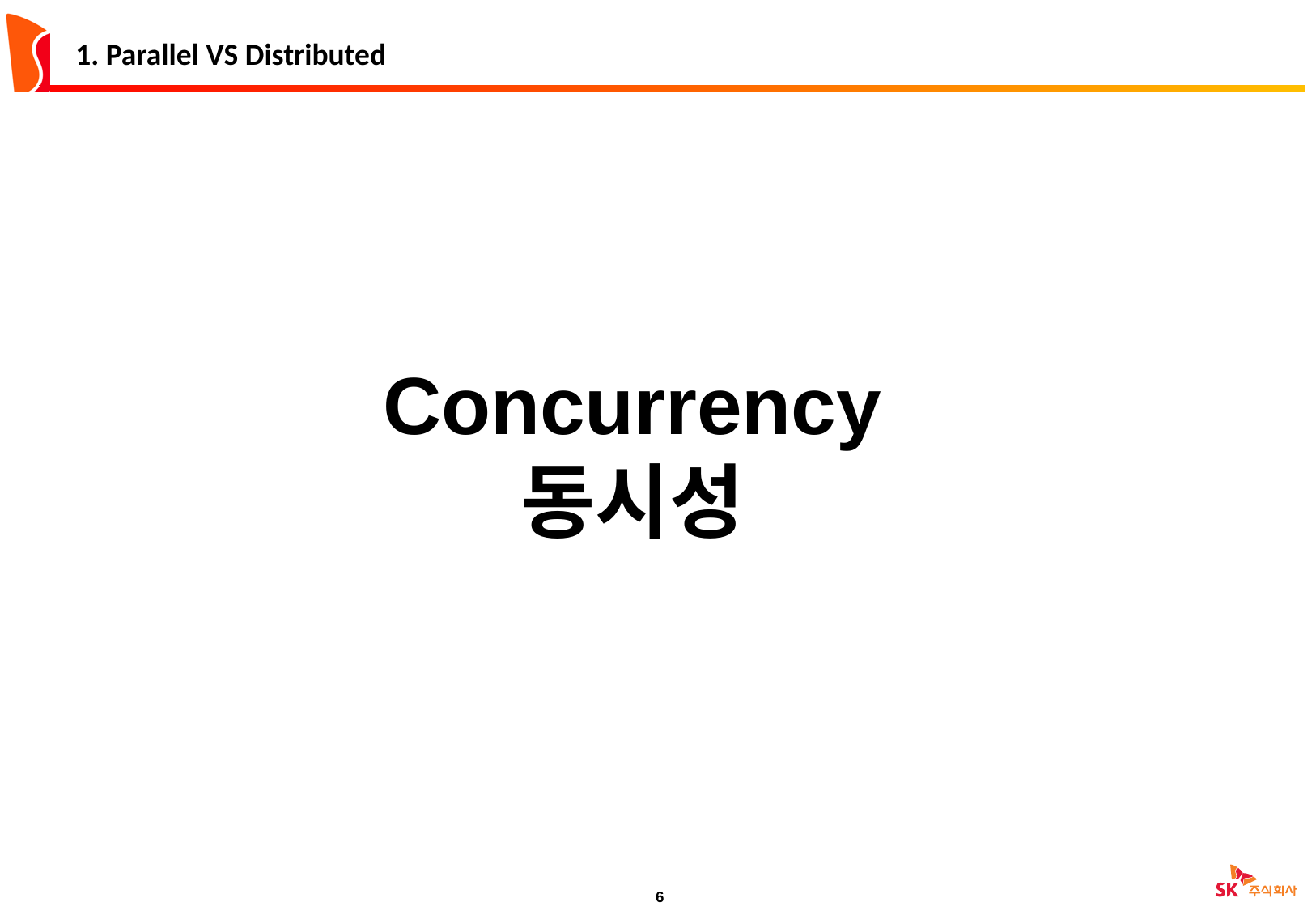

# 1. Parallel VS Distributed
Concurrency
동시성